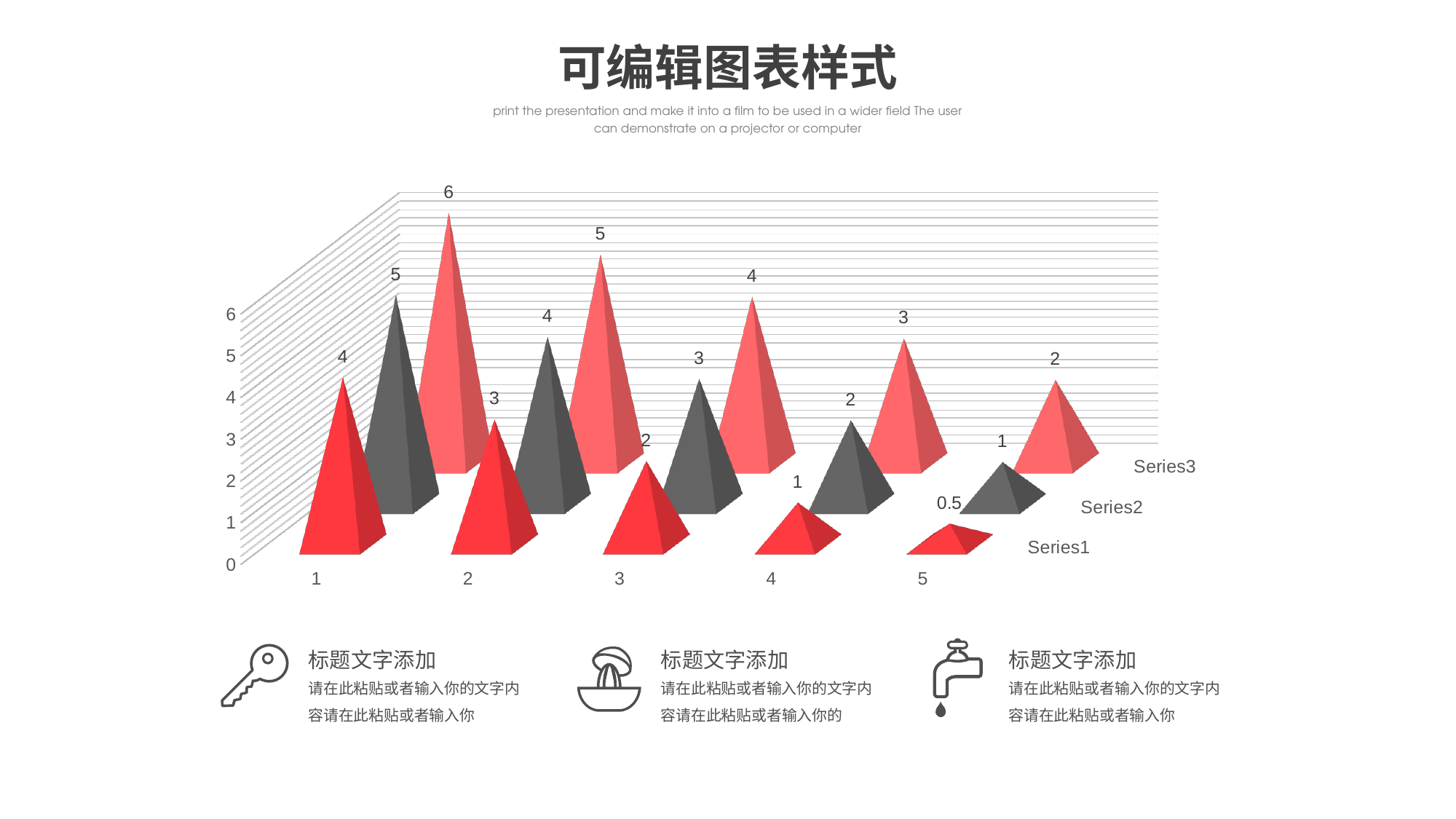

可编辑图表样式
print the presentation and make it into a film to be used in a wider field The user can demonstrate on a projector or computer

[unsupported chart]

标题文字添加
标题文字添加
标题文字添加

请在此粘贴或者输入你的文字内容请在此粘贴或者输入你
请在此粘贴或者输入你的文字内容请在此粘贴或者输入你的
请在此粘贴或者输入你的文字内容请在此粘贴或者输入你